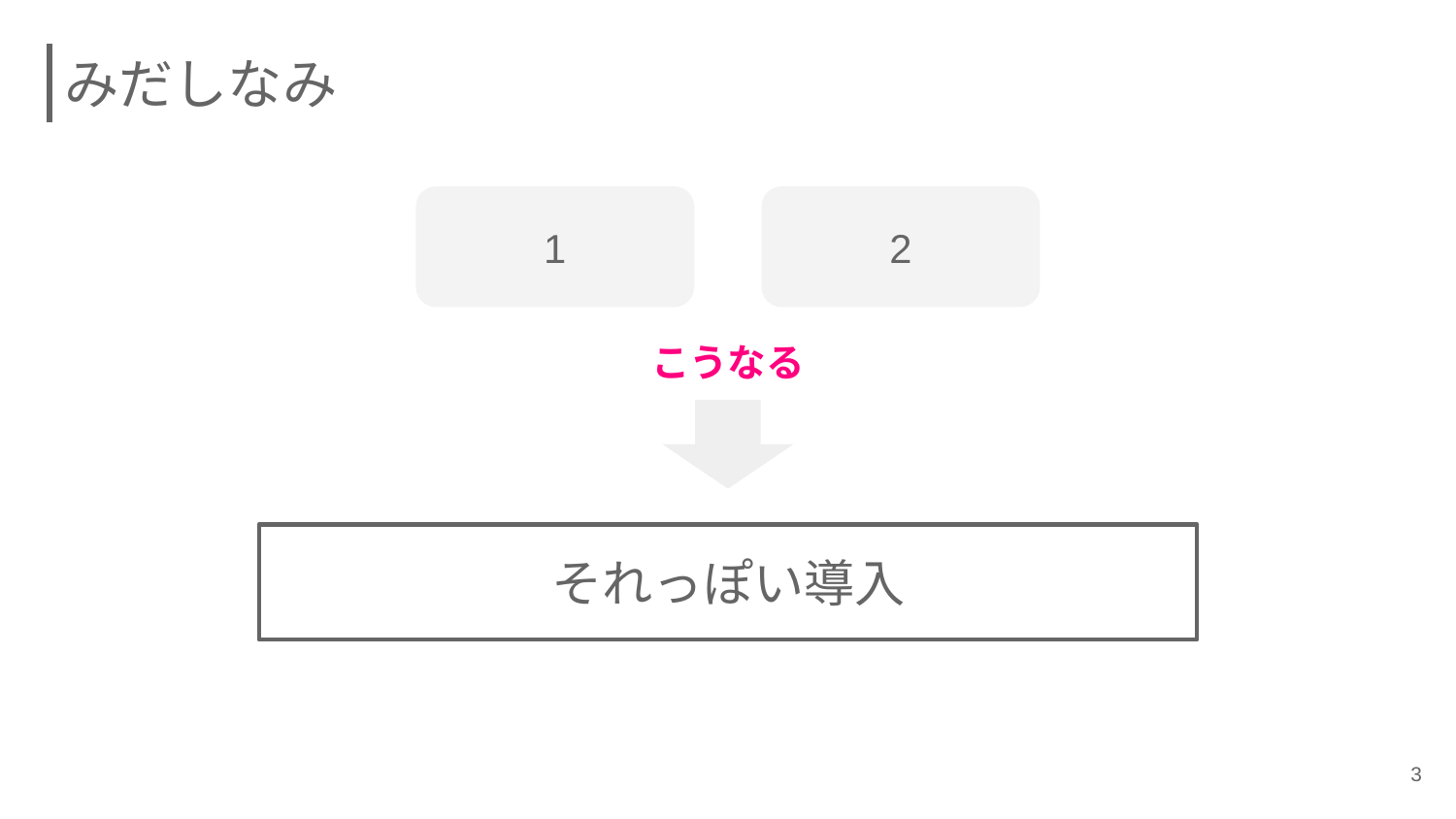

# みだしなみ
1
2
こうなる

それっぽい導入
3